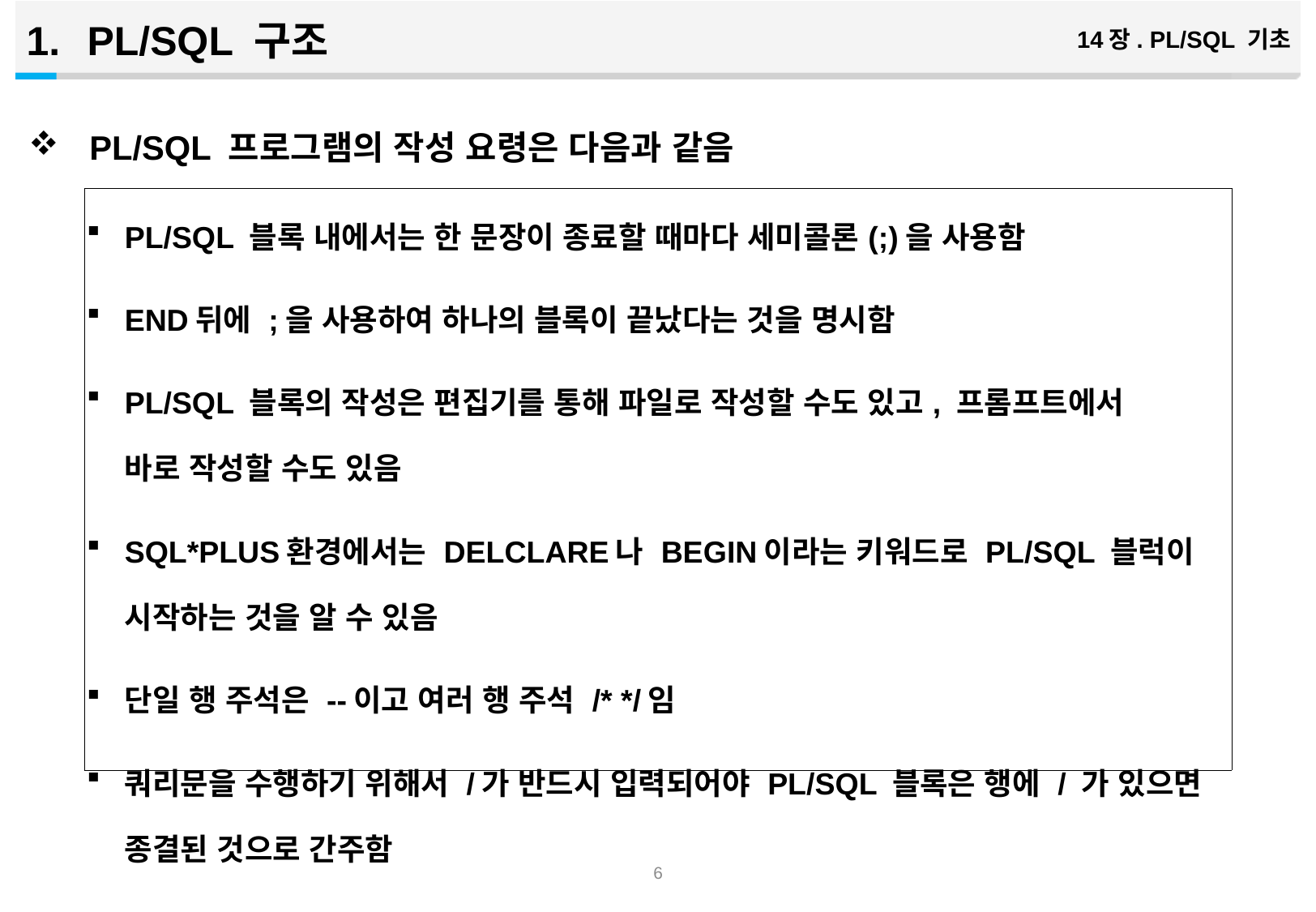

PL/SQL 구조
14장. PL/SQL 기초
PL/SQL 프로그램의 작성 요령은 다음과 같음

| PL/SQL 블록 내에서는 한 문장이 종료할 때마다 세미콜론(;)을 사용함 END뒤에 ;을 사용하여 하나의 블록이 끝났다는 것을 명시함 PL/SQL 블록의 작성은 편집기를 통해 파일로 작성할 수도 있고, 프롬프트에서 바로 작성할 수도 있음 SQL\*PLUS환경에서는 DELCLARE나 BEGIN이라는 키워드로 PL/SQL 블럭이 시작하는 것을 알 수 있음 단일 행 주석은 --이고 여러 행 주석 /\* \*/임 쿼리문을 수행하기 위해서 /가 반드시 입력되어야 PL/SQL 블록은 행에 / 가 있으면 종결된 것으로 간주함 |
| --- |
6